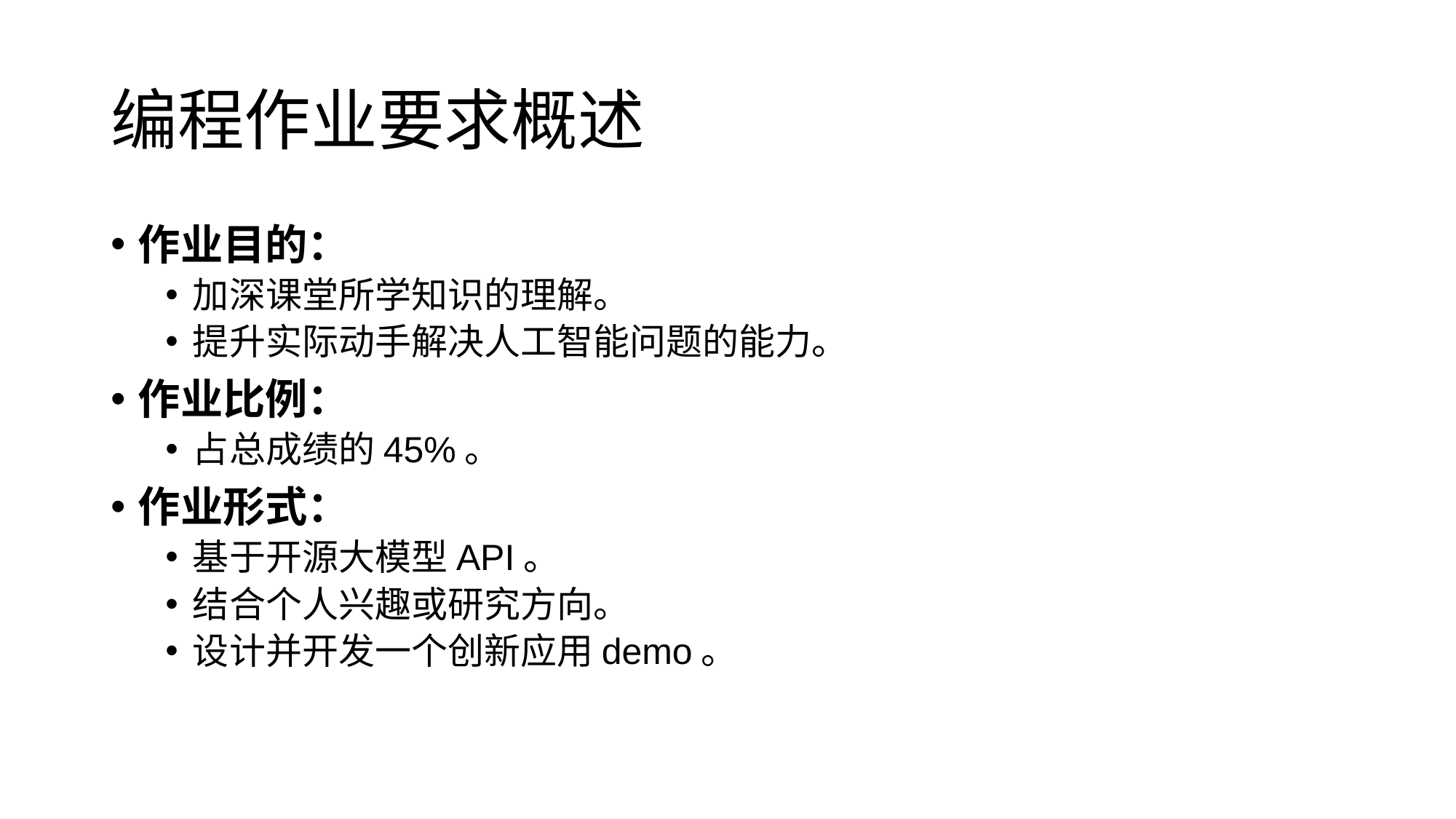

# 编程作业要求概述
作业目的：
加深课堂所学知识的理解。
提升实际动手解决人工智能问题的能力。
作业比例：
占总成绩的45%。
作业形式：
基于开源大模型API。
结合个人兴趣或研究方向。
设计并开发一个创新应用demo。